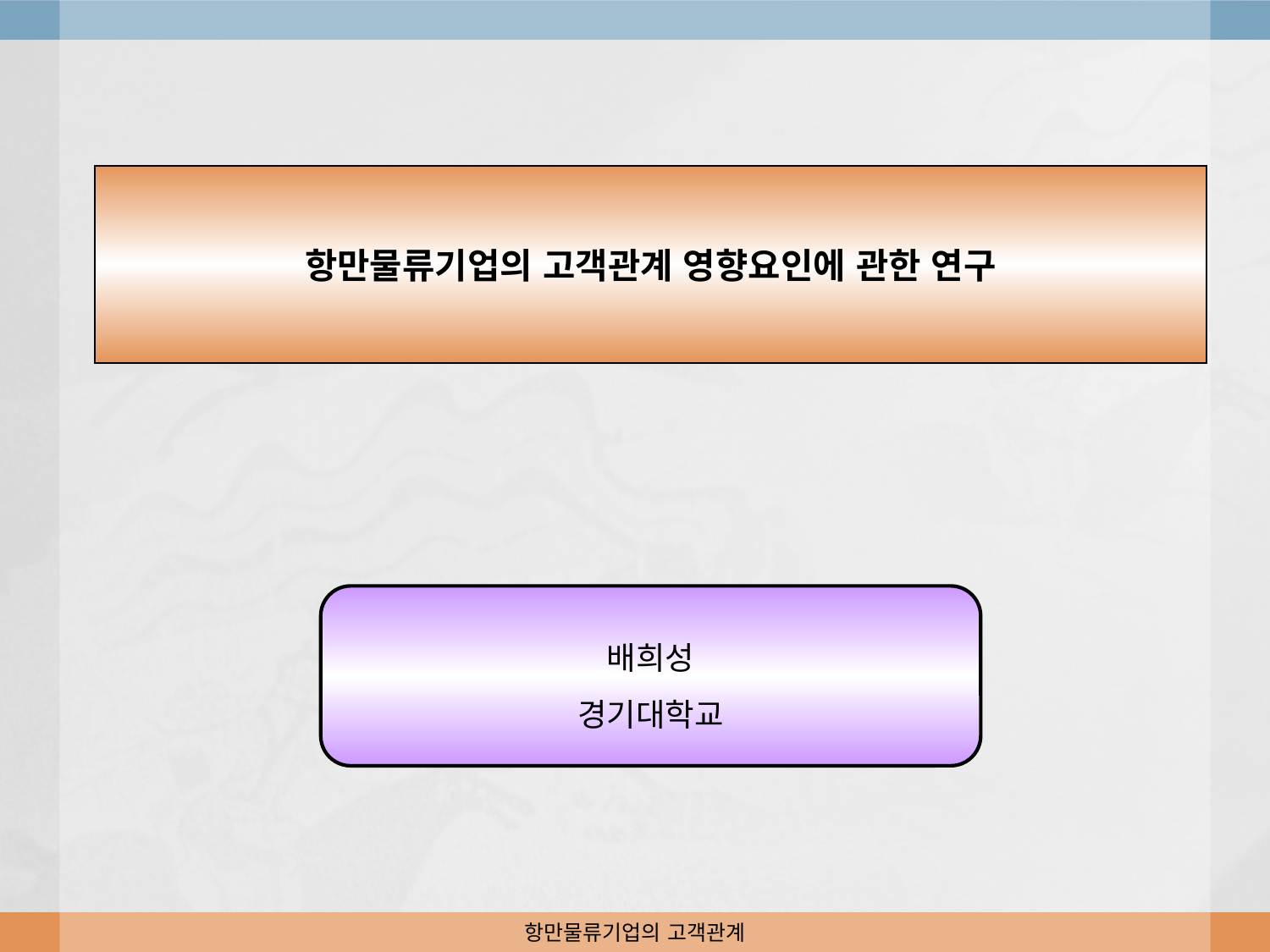

항만물류기업의 고객관계 영향요인에 관한 연구
배희성
경기대학교
항만물류기업의 고객관계